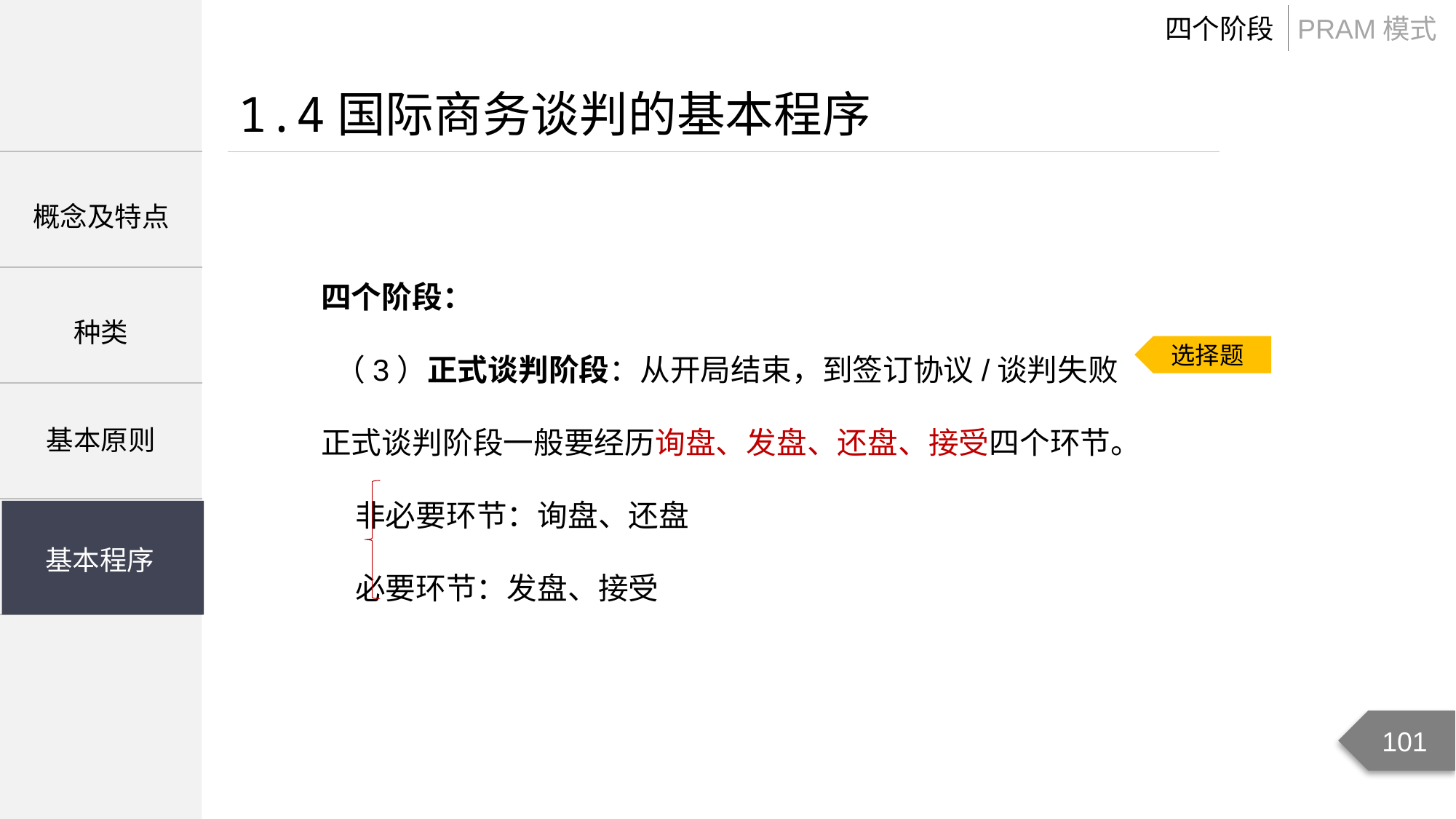

四个阶段
PRAM模式
1.4国际商务谈判的基本程序
| 概念及特点 |
| --- |
| 种类 |
|  |
|  |
四个阶段：
 （3）正式谈判阶段：从开局结束，到签订协议/谈判失败
正式谈判阶段一般要经历询盘、发盘、还盘、接受四个环节。
    非必要环节：询盘、还盘
    必要环节：发盘、接受
选择题
基本原则

基本程序
101